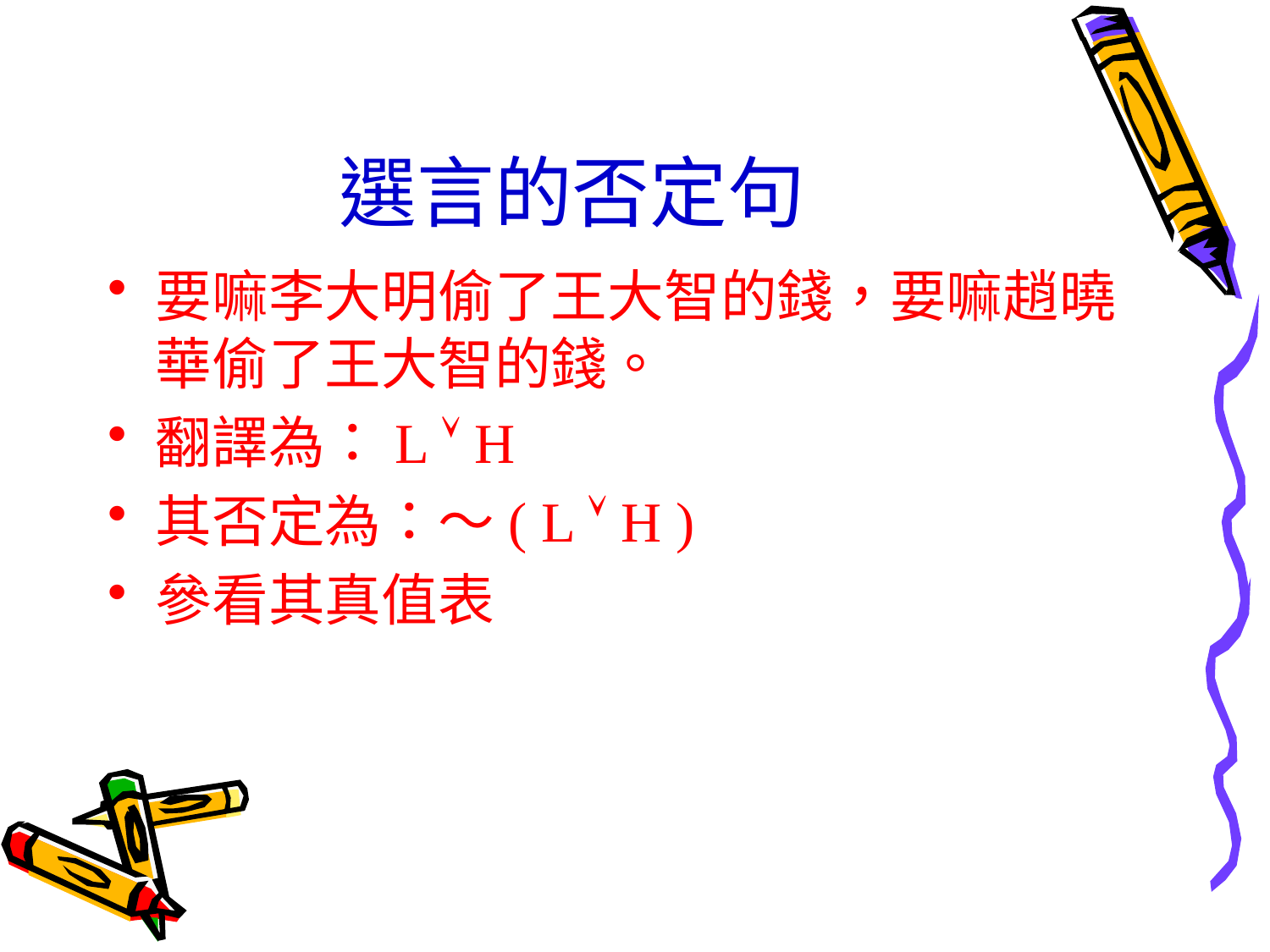

# 選言的否定句
要嘛李大明偷了王大智的錢，要嘛趙曉華偷了王大智的錢。
翻譯為：L ∨ H
其否定為：～( L ∨ H )
參看其真值表